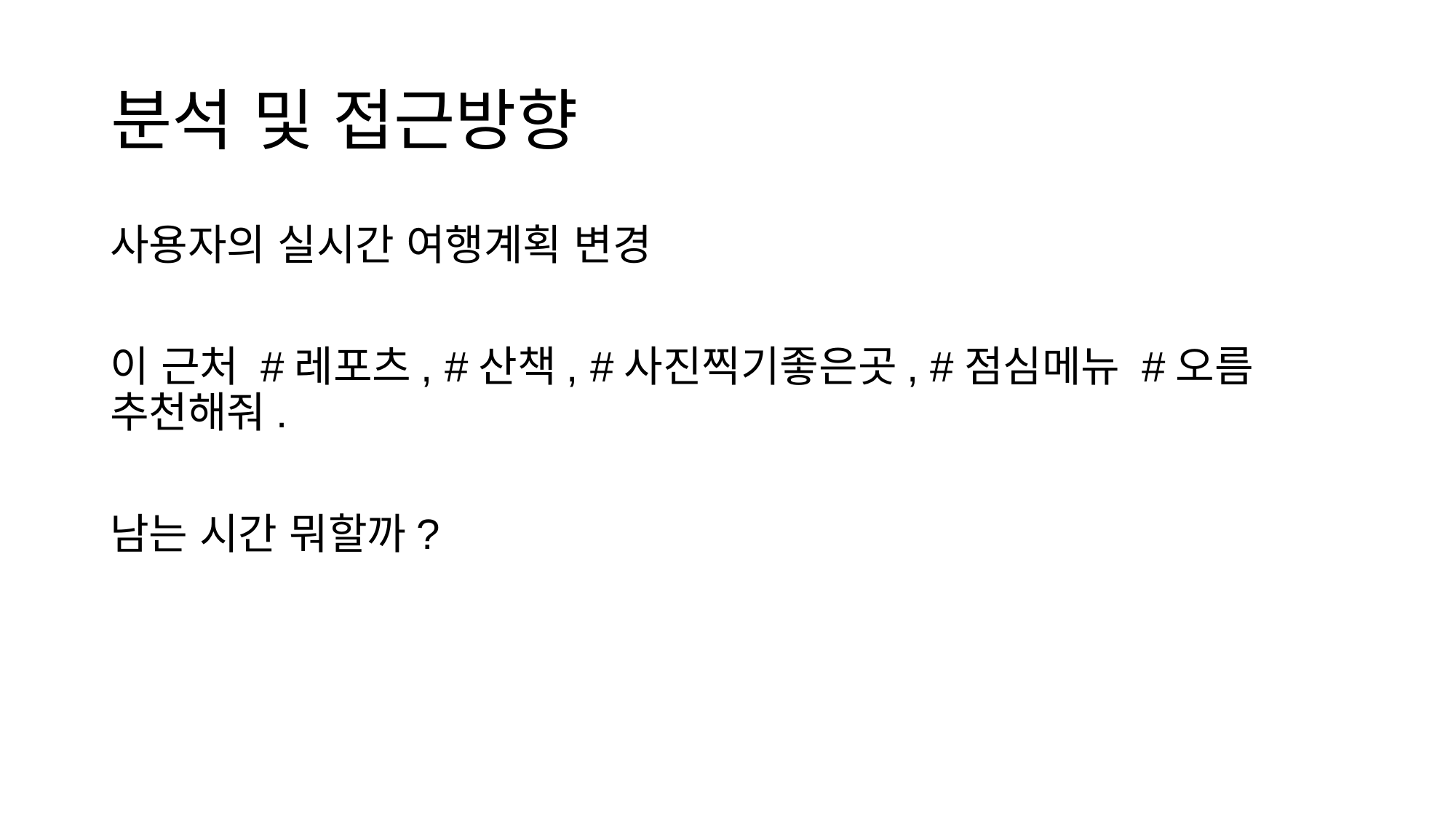

# 분석 및 접근방향
사용자의 실시간 여행계획 변경

이 근처 #레포츠, #산책, #사진찍기좋은곳, #점심메뉴 #오름 추천해줘.

남는 시간 뭐할까?